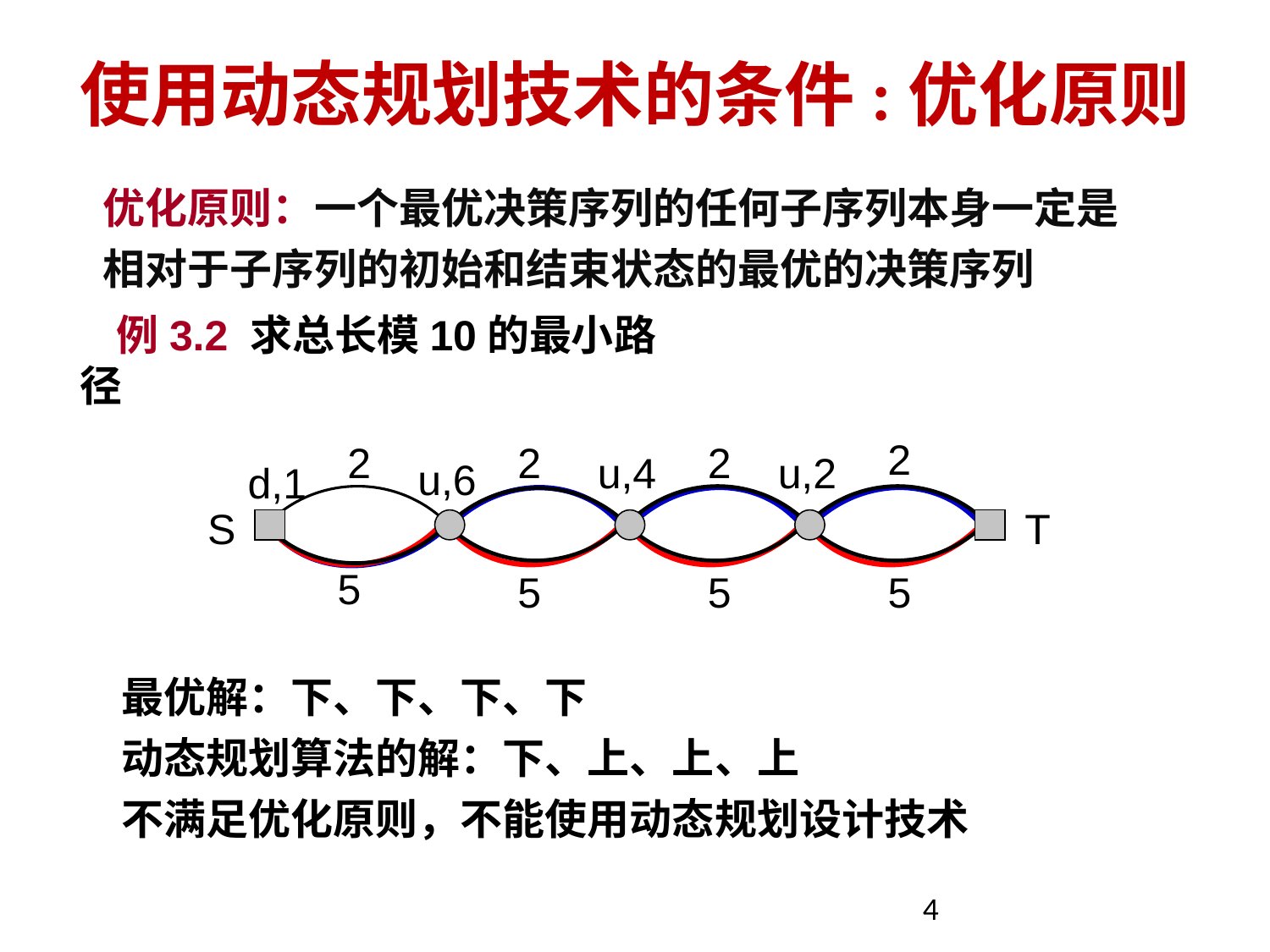

# 使用动态规划技术的条件:优化原则
优化原则：一个最优决策序列的任何子序列本身一定是相对于子序列的初始和结束状态的最优的决策序列
例3.2 求总长模10的最小路径

2
2
2
2
u,4
u,2
u,6
d,1

S
T
5
5
5
5

最优解：下、下、下、下
动态规划算法的解：下、上、上、上
不满足优化原则，不能使用动态规划设计技术
4